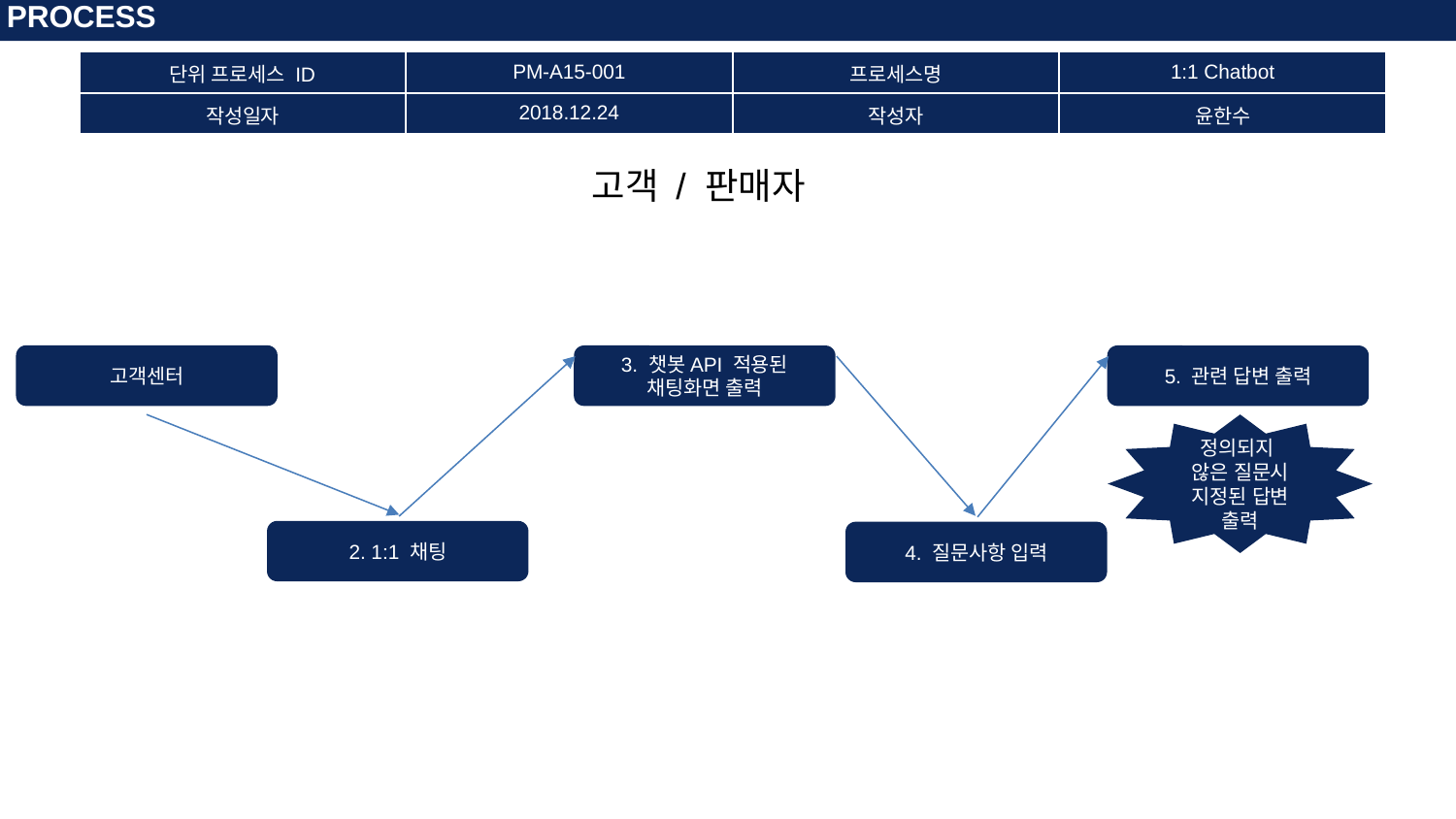

PROCESS
PROCESS
| 단위 프로세스 ID | PM-A15-001 | 프로세스명 | 1:1 Chatbot |
| --- | --- | --- | --- |
| 작성일자 | 2018.12.24 | 작성자 | 윤한수 |
고객 / 판매자
고객센터
3. 챗봇API 적용된
채팅화면 출력
5. 관련 답변 출력
정의되지
않은 질문시 지정된 답변 출력
2. 1:1 채팅
4. 질문사항 입력